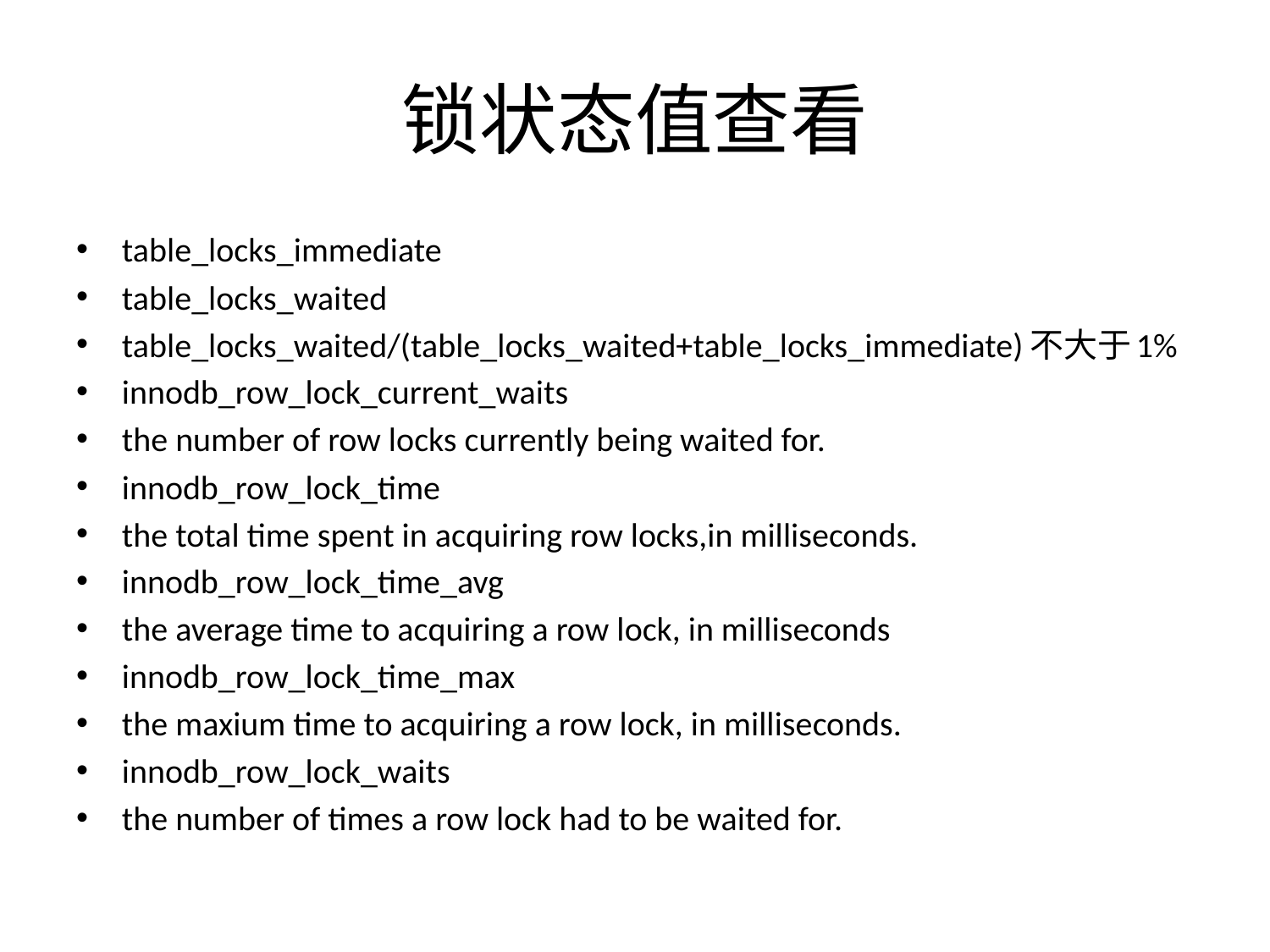

# 锁状态值查看
table_locks_immediate
table_locks_waited
table_locks_waited/(table_locks_waited+table_locks_immediate)不大于1%
innodb_row_lock_current_waits
the number of row locks currently being waited for.
innodb_row_lock_time
the total time spent in acquiring row locks,in milliseconds.
innodb_row_lock_time_avg
the average time to acquiring a row lock, in milliseconds
innodb_row_lock_time_max
the maxium time to acquiring a row lock, in milliseconds.
innodb_row_lock_waits
the number of times a row lock had to be waited for.